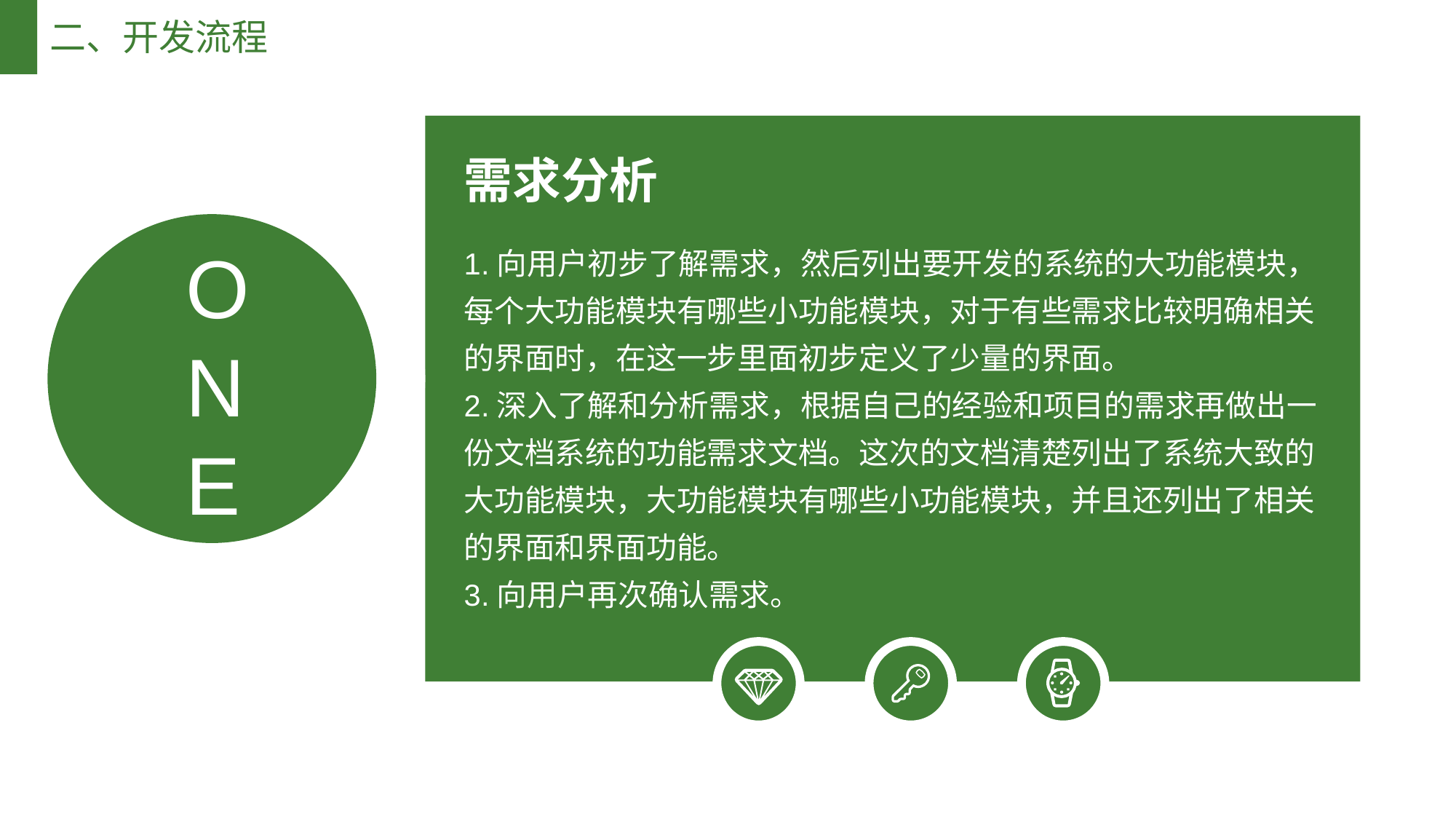

二、开发流程

需求分析

1.向用户初步了解需求，然后列出要开发的系统的大功能模块，每个大功能模块有哪些小功能模块，对于有些需求比较明确相关的界面时，在这一步里面初步定义了少量的界面。
2.深入了解和分析需求，根据自己的经验和项目的需求再做出一份文档系统的功能需求文档。这次的文档清楚列出了系统大致的大功能模块，大功能模块有哪些小功能模块，并且还列出了相关的界面和界面功能。
3.向用户再次确认需求。
ONE